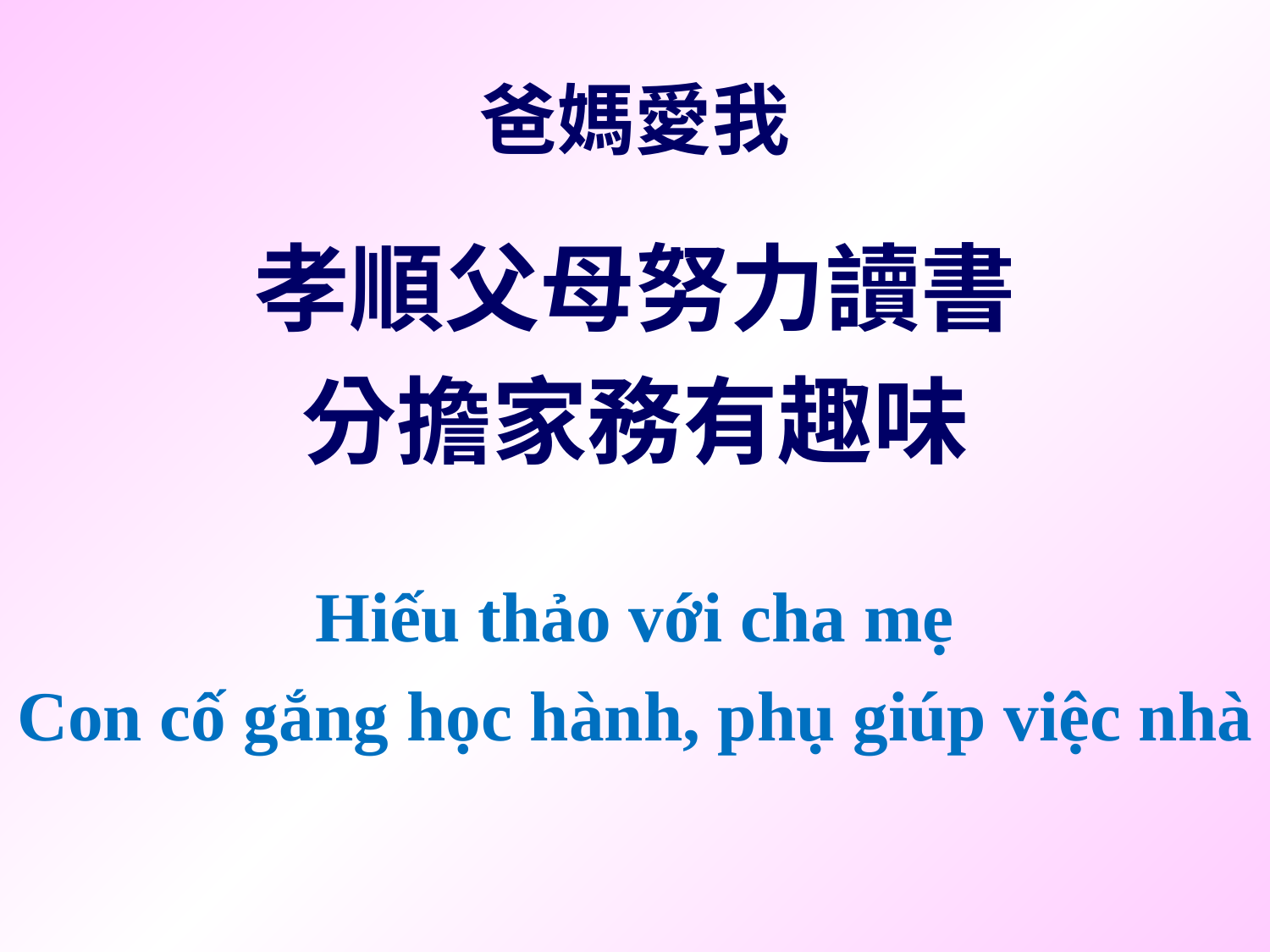

# 爸媽愛我
孝順父母努力讀書
分擔家務有趣味
Hiếu thảo với cha mẹ
Con cố gắng học hành, phụ giúp việc nhà